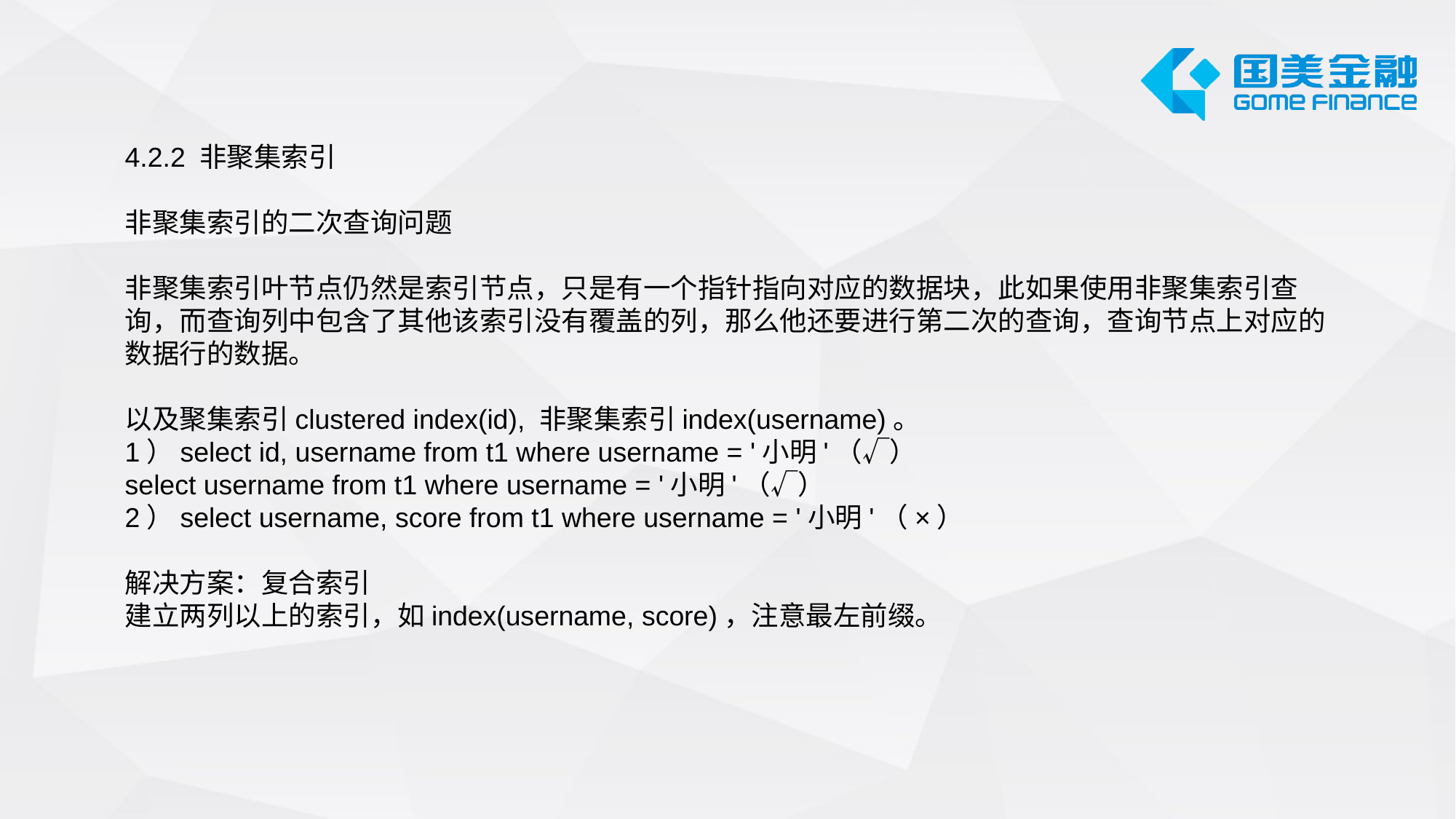

4.2.2 非聚集索引

非聚集索引的二次查询问题

非聚集索引叶节点仍然是索引节点，只是有一个指针指向对应的数据块，此如果使用非聚集索引查询，而查询列中包含了其他该索引没有覆盖的列，那么他还要进行第二次的查询，查询节点上对应的数据行的数据。

以及聚集索引clustered index(id), 非聚集索引index(username)。
1）select id, username from t1 where username = '小明'（√）
select username from t1 where username = '小明'（√）
2）select username, score from t1 where username = '小明'（×）

解决方案：复合索引
建立两列以上的索引，如index(username, score)，注意最左前缀。